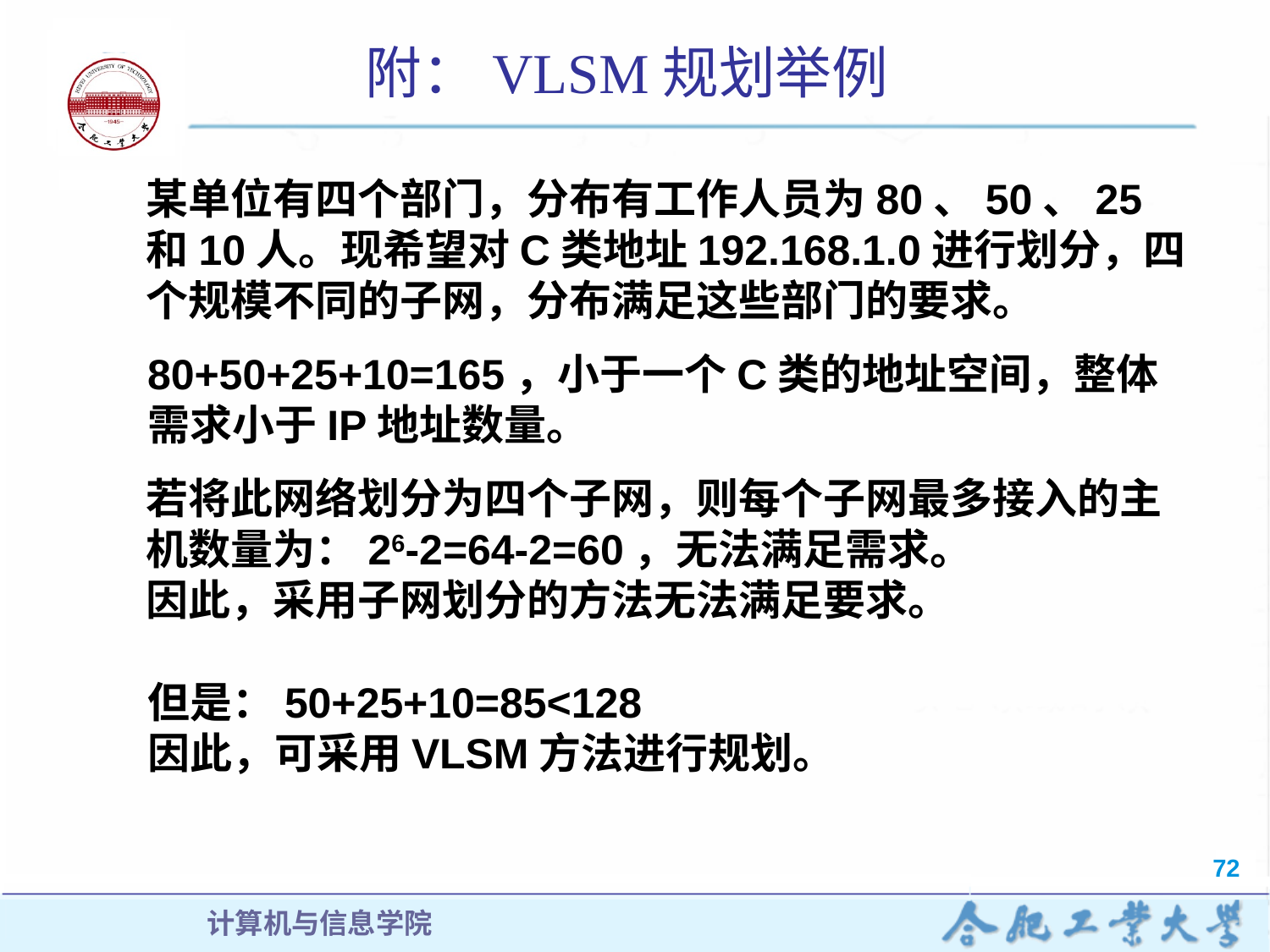

附：VLSM规划举例
某单位有四个部门，分布有工作人员为80、50、25和10人。现希望对C类地址192.168.1.0进行划分，四个规模不同的子网，分布满足这些部门的要求。
80+50+25+10=165，小于一个C类的地址空间，整体需求小于IP地址数量。
若将此网络划分为四个子网，则每个子网最多接入的主机数量为：26-2=64-2=60，无法满足需求。
因此，采用子网划分的方法无法满足要求。
但是：50+25+10=85<128
因此，可采用VLSM方法进行规划。